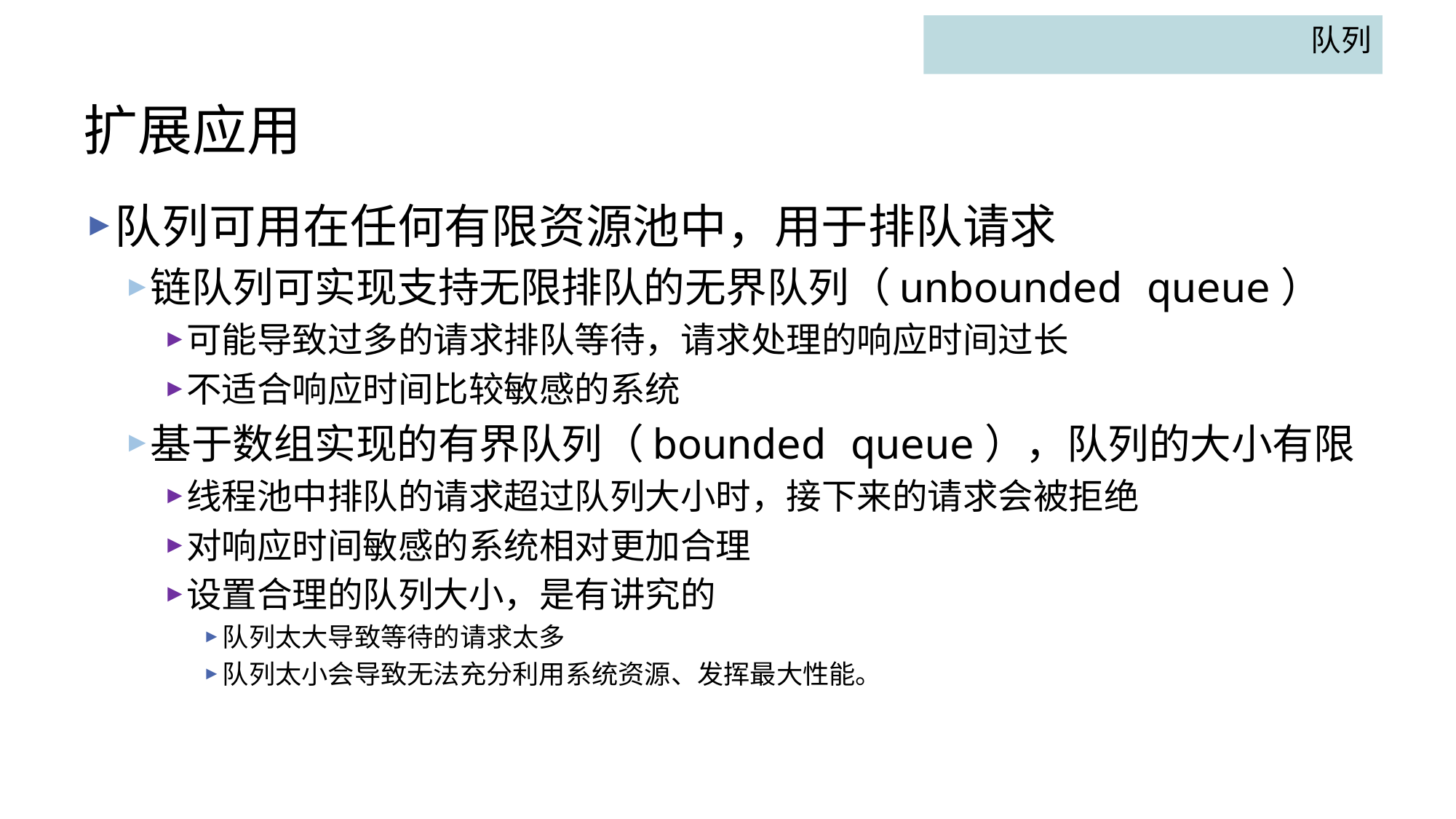

队列
# 扩展应用
队列可用在任何有限资源池中，用于排队请求
链队列可实现支持无限排队的无界队列（unbounded queue）
可能导致过多的请求排队等待，请求处理的响应时间过长
不适合响应时间比较敏感的系统
基于数组实现的有界队列（bounded queue），队列的大小有限
线程池中排队的请求超过队列大小时，接下来的请求会被拒绝
对响应时间敏感的系统相对更加合理
设置合理的队列大小，是有讲究的
队列太大导致等待的请求太多
队列太小会导致无法充分利用系统资源、发挥最大性能。